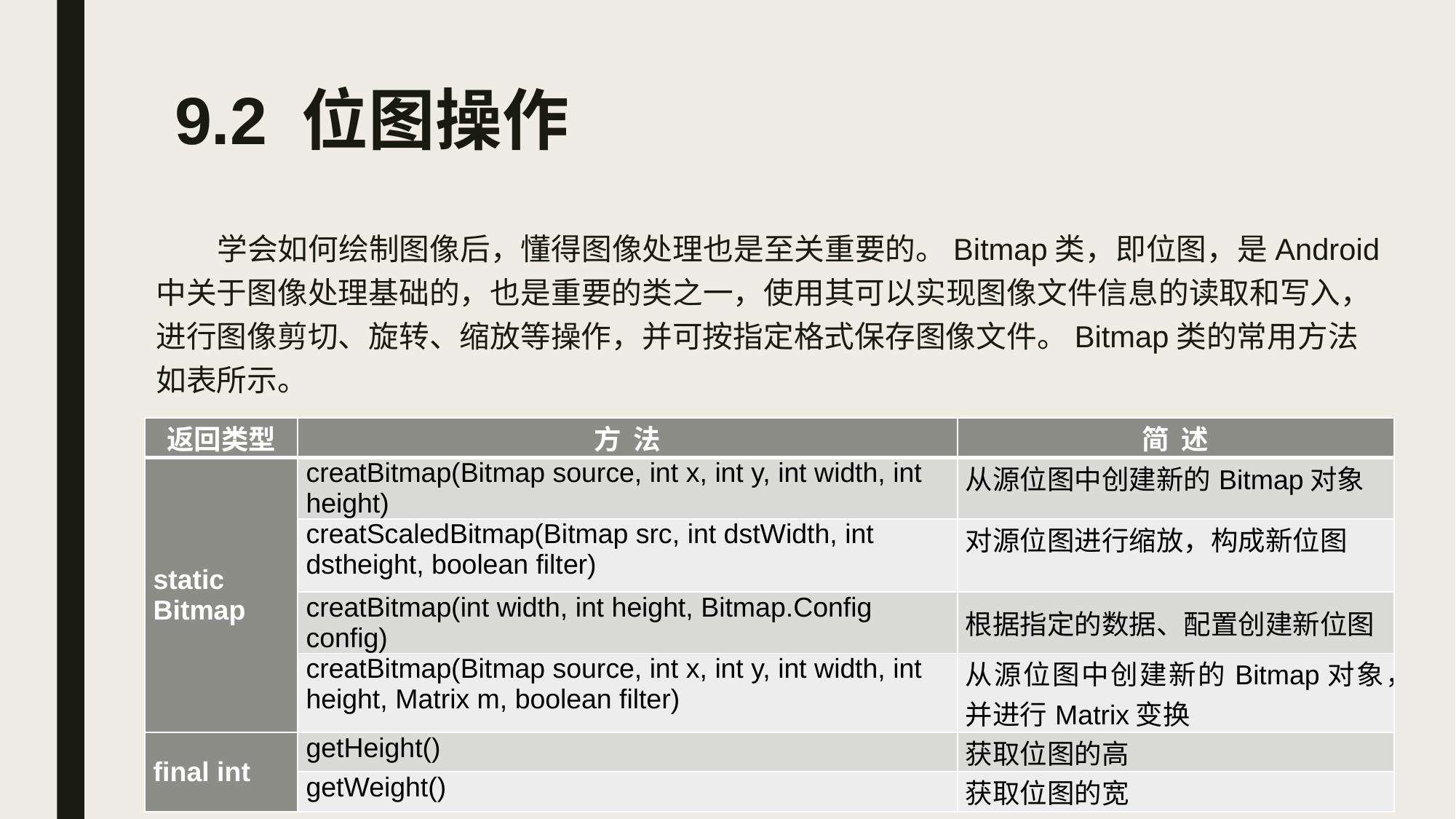

# 9.2 位图操作
        学会如何绘制图像后，懂得图像处理也是至关重要的。Bitmap类，即位图，是Android中关于图像处理基础的，也是重要的类之一，使用其可以实现图像文件信息的读取和写入，进行图像剪切、旋转、缩放等操作，并可按指定格式保存图像文件。Bitmap类的常用方法如表所示。
| 返回类型 | 方 法 | 简 述 |
| --- | --- | --- |
| static Bitmap | creatBitmap(Bitmap source, int x, int y, int width, int height) | 从源位图中创建新的Bitmap对象 |
|  | creatScaledBitmap(Bitmap src, int dstWidth, int dstheight, boolean filter) | 对源位图进行缩放，构成新位图 |
|  | creatBitmap(int width, int height, Bitmap.Config config) | 根据指定的数据、配置创建新位图 |
|  | creatBitmap(Bitmap source, int x, int y, int width, int height, Matrix m, boolean filter) | 从源位图中创建新的Bitmap对象，并进行Matrix变换 |
| final int | getHeight() | 获取位图的高 |
|  | getWeight() | 获取位图的宽 |